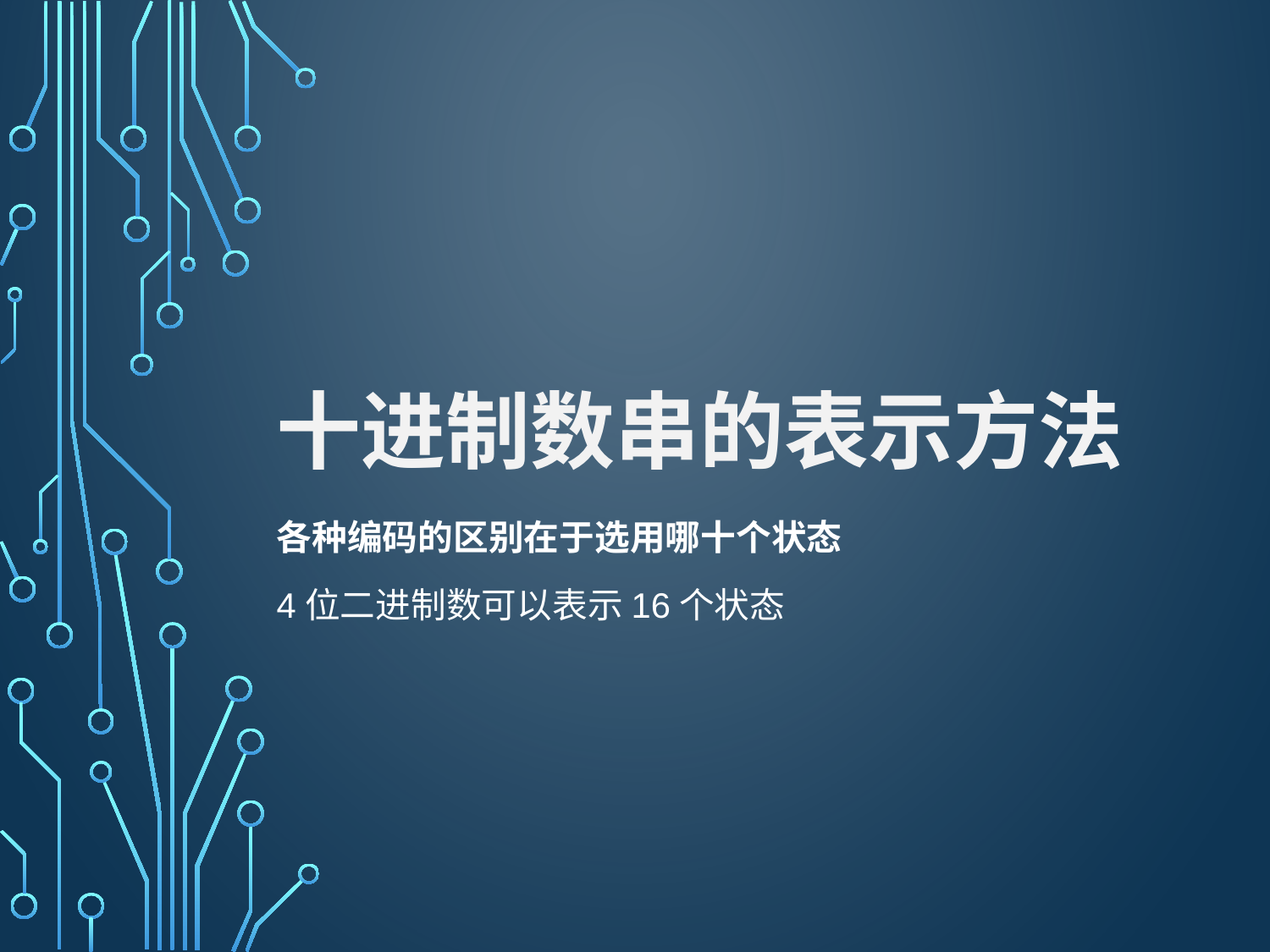

# 十进制数串的表示方法
各种编码的区别在于选用哪十个状态
4位二进制数可以表示16个状态